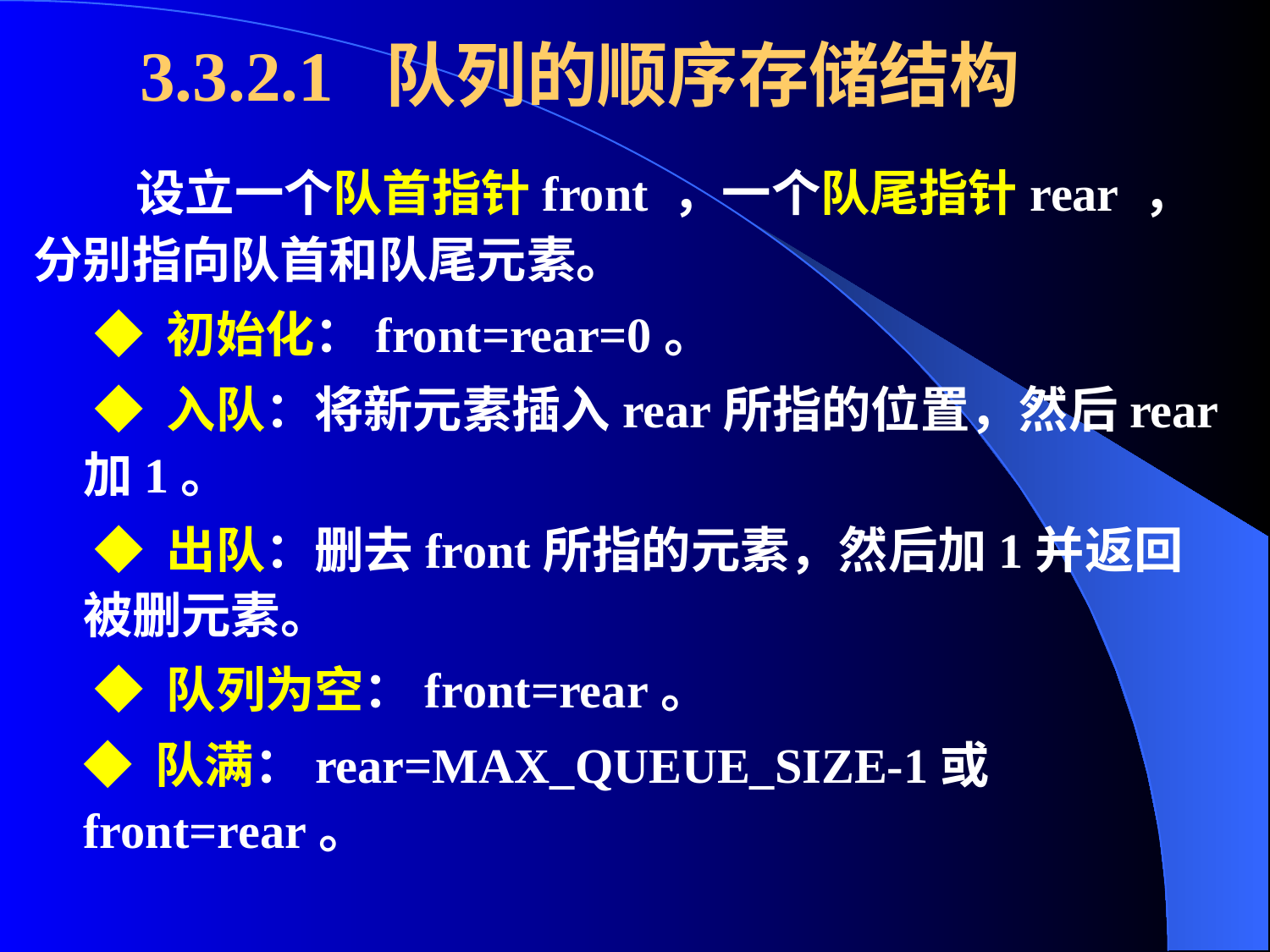

3.3.2.1  队列的顺序存储结构
       设立一个队首指针front ，一个队尾指针rear ，分别指向队首和队尾元素。
 ◆ 初始化：front=rear=0。
 ◆ 入队：将新元素插入rear所指的位置，然后rear加1。
 ◆ 出队：删去front所指的元素，然后加1并返回被删元素。
 ◆ 队列为空：front=rear。
◆ 队满：rear=MAX_QUEUE_SIZE-1或front=rear。